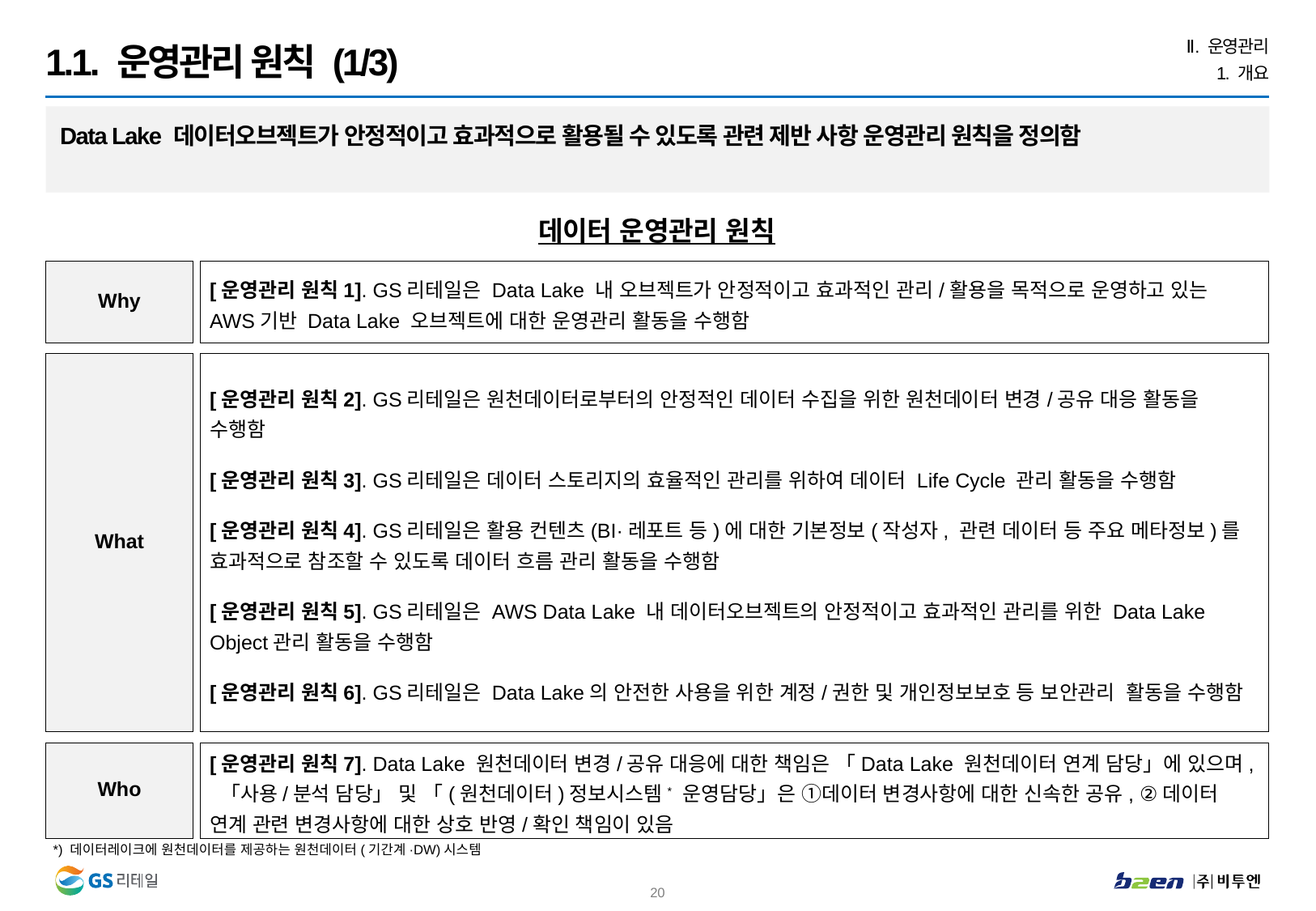

Ⅱ. 운영관리
1. 개요
1.1. 운영관리 원칙 (1/3)
Data Lake 데이터오브젝트가 안정적이고 효과적으로 활용될 수 있도록 관련 제반 사항 운영관리 원칙을 정의함
데이터 운영관리 원칙
Why
[운영관리 원칙1]. GS리테일은 Data Lake 내 오브젝트가 안정적이고 효과적인 관리/활용을 목적으로 운영하고 있는 AWS기반 Data Lake 오브젝트에 대한 운영관리 활동을 수행함
What
[운영관리 원칙2]. GS리테일은 원천데이터로부터의 안정적인 데이터 수집을 위한 원천데이터 변경/공유 대응 활동을 수행함
[운영관리 원칙3]. GS리테일은 데이터 스토리지의 효율적인 관리를 위하여 데이터 Life Cycle 관리 활동을 수행함
[운영관리 원칙4]. GS리테일은 활용 컨텐츠(BI·레포트 등)에 대한 기본정보(작성자, 관련 데이터 등 주요 메타정보)를 효과적으로 참조할 수 있도록 데이터 흐름 관리 활동을 수행함
[운영관리 원칙5]. GS리테일은 AWS Data Lake 내 데이터오브젝트의 안정적이고 효과적인 관리를 위한 Data Lake Object관리 활동을 수행함
[운영관리 원칙6]. GS리테일은 Data Lake의 안전한 사용을 위한 계정/권한 및 개인정보보호 등 보안관리  활동을 수행함
Who
[운영관리 원칙7]. Data Lake 원천데이터 변경/공유 대응에 대한 책임은 「Data Lake 원천데이터 연계 담당」에 있으며,  「사용/분석 담당」 및 「(원천데이터)정보시스템* 운영담당」은 ①데이터 변경사항에 대한 신속한 공유, ②데이터 연계 관련 변경사항에 대한 상호 반영/확인 책임이 있음
*) 데이터레이크에 원천데이터를 제공하는 원천데이터(기간계·DW)시스템
20